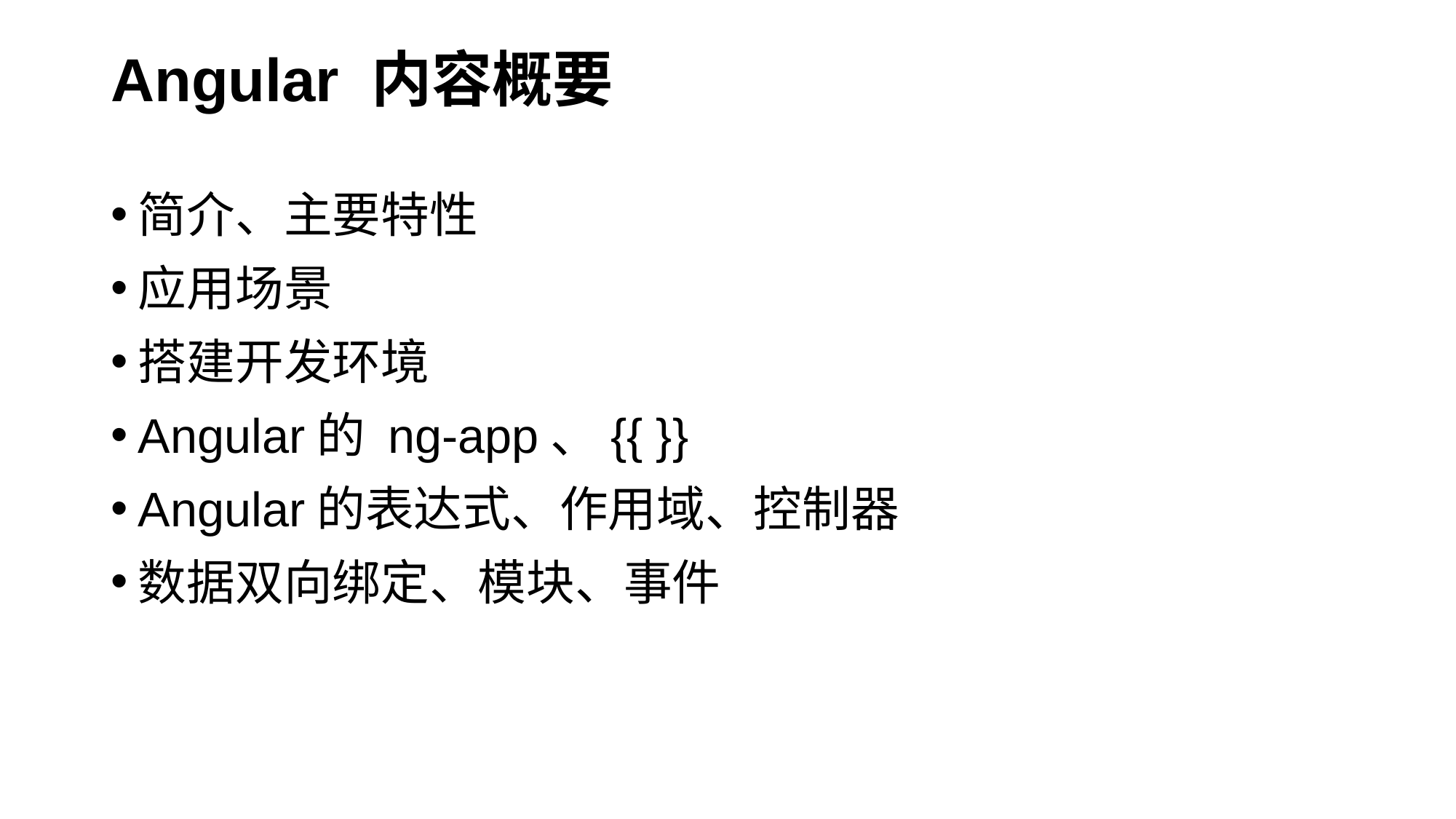

# Angular 内容概要
简介、主要特性
应用场景
搭建开发环境
Angular的 ng-app、{{ }}
Angular的表达式、作用域、控制器
数据双向绑定、模块、事件